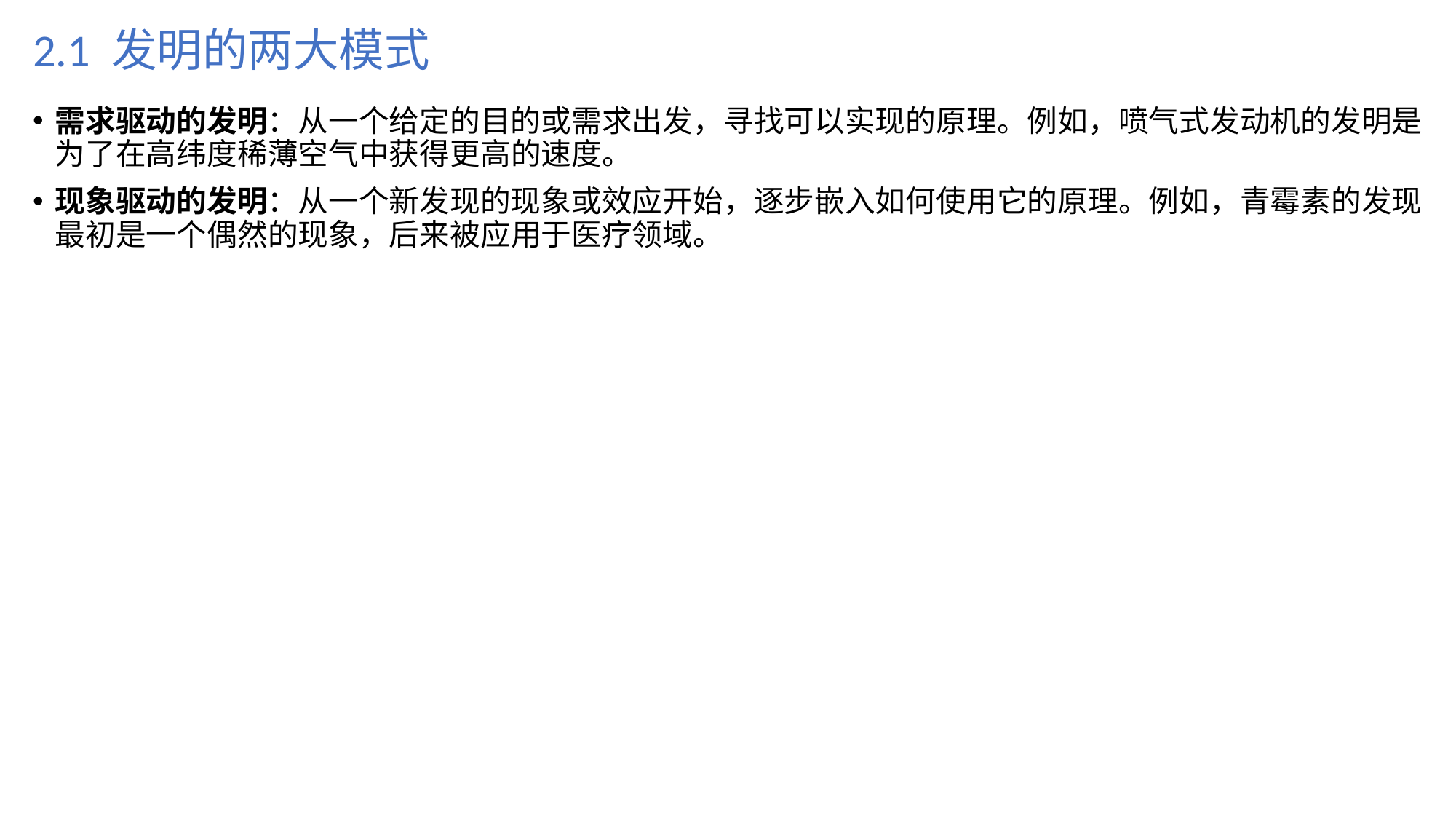

# 2.1 发明的两大模式
需求驱动的发明：从一个给定的目的或需求出发，寻找可以实现的原理。例如，喷气式发动机的发明是为了在高纬度稀薄空气中获得更高的速度。
现象驱动的发明：从一个新发现的现象或效应开始，逐步嵌入如何使用它的原理。例如，青霉素的发现最初是一个偶然的现象，后来被应用于医疗领域。